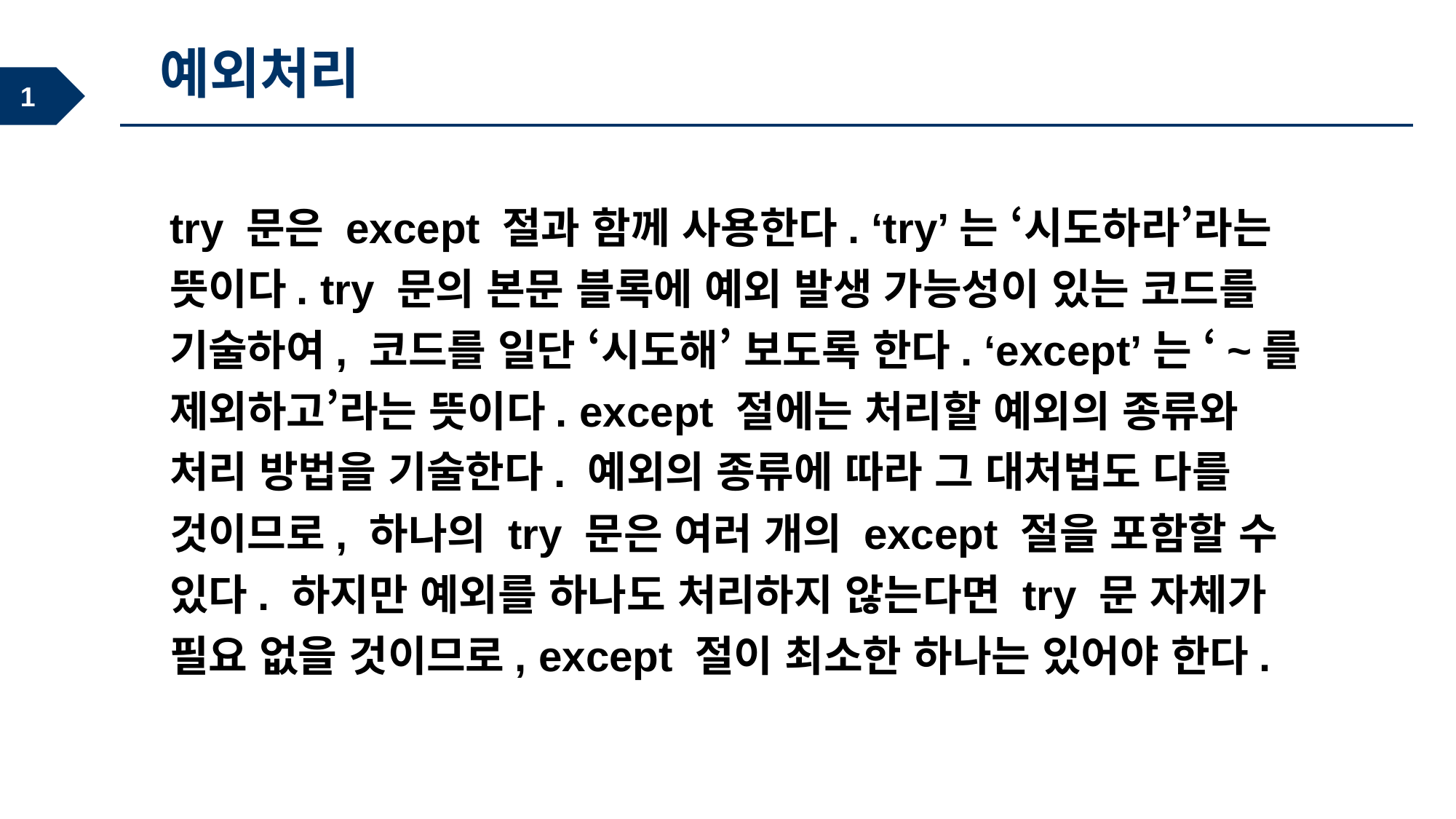

예외처리
try 문은 except 절과 함께 사용한다. ‘try’는 ‘시도하라’라는 뜻이다. try 문의 본문 블록에 예외 발생 가능성이 있는 코드를 기술하여, 코드를 일단 ‘시도해’ 보도록 한다. ‘except’는 ‘~를 제외하고’라는 뜻이다. except 절에는 처리할 예외의 종류와 처리 방법을 기술한다. 예외의 종류에 따라 그 대처법도 다를 것이므로, 하나의 try 문은 여러 개의 except 절을 포함할 수 있다. 하지만 예외를 하나도 처리하지 않는다면 try 문 자체가 필요 없을 것이므로, except 절이 최소한 하나는 있어야 한다.